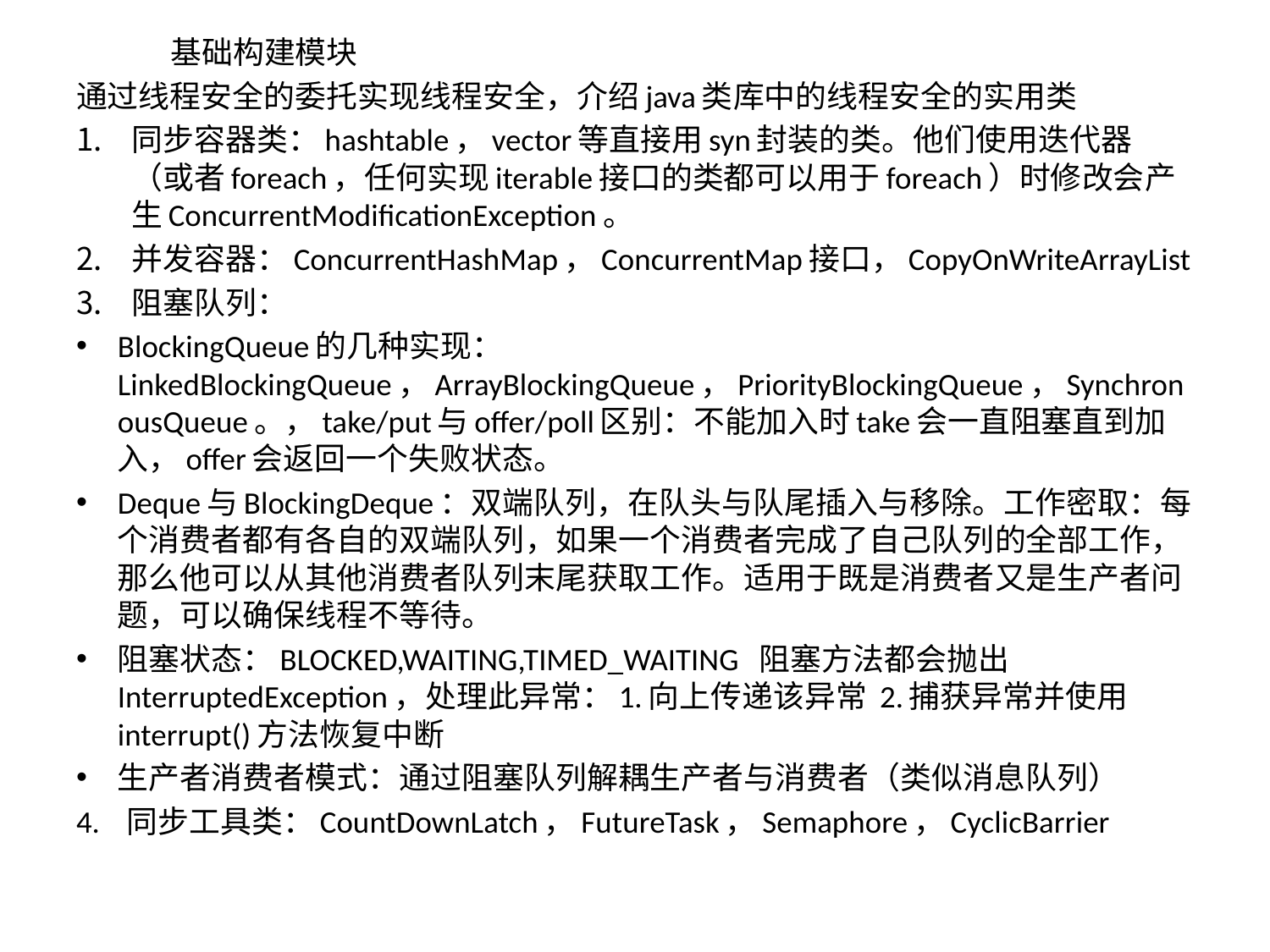

基础构建模块
通过线程安全的委托实现线程安全，介绍java类库中的线程安全的实用类
同步容器类：hashtable，vector等直接用syn封装的类。他们使用迭代器（或者foreach，任何实现iterable接口的类都可以用于foreach）时修改会产生ConcurrentModificationException。
并发容器：ConcurrentHashMap，ConcurrentMap接口，CopyOnWriteArrayList
阻塞队列：
BlockingQueue的几种实现：LinkedBlockingQueue，ArrayBlockingQueue，PriorityBlockingQueue，SynchronousQueue。，take/put与offer/poll区别：不能加入时take会一直阻塞直到加入，offer会返回一个失败状态。
Deque与BlockingDeque：双端队列，在队头与队尾插入与移除。工作密取：每个消费者都有各自的双端队列，如果一个消费者完成了自己队列的全部工作，那么他可以从其他消费者队列末尾获取工作。适用于既是消费者又是生产者问题，可以确保线程不等待。
阻塞状态：BLOCKED,WAITING,TIMED_WAITING  阻塞方法都会抛出InterruptedException，处理此异常：1.向上传递该异常 2.捕获异常并使用interrupt()方法恢复中断
生产者消费者模式：通过阻塞队列解耦生产者与消费者（类似消息队列）
4.   同步工具类：CountDownLatch，FutureTask，Semaphore，CyclicBarrier